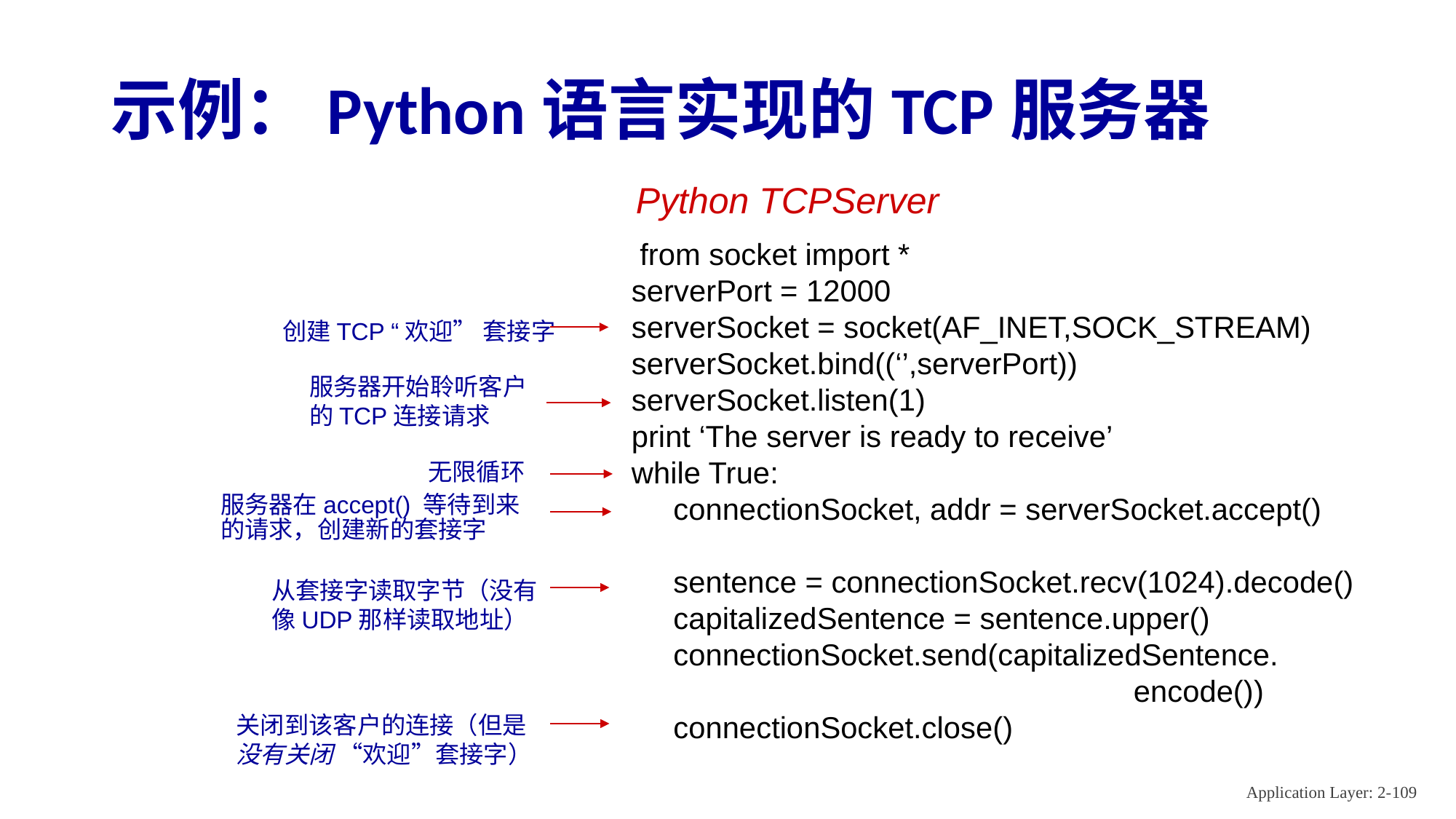

# 示例：Python语言实现的TCP服务器
Python TCPServer
 from socket import *
serverPort = 12000
serverSocket = socket(AF_INET,SOCK_STREAM)
serverSocket.bind((‘’,serverPort))
serverSocket.listen(1)
print ‘The server is ready to receive’
while True:
     connectionSocket, addr = serverSocket.accept()

     sentence = connectionSocket.recv(1024).decode()
     capitalizedSentence = sentence.upper()
     connectionSocket.send(capitalizedSentence.
                                                            encode())
     connectionSocket.close()
创建TCP “欢迎” 套接字
服务器开始聆听客户的TCP连接请求
无限循环
服务器在accept() 等待到来的请求，创建新的套接字
从套接字读取字节（没有像UDP那样读取地址）
关闭到该客户的连接（但是没有关闭 “欢迎”套接字）
Application Layer: 2-109